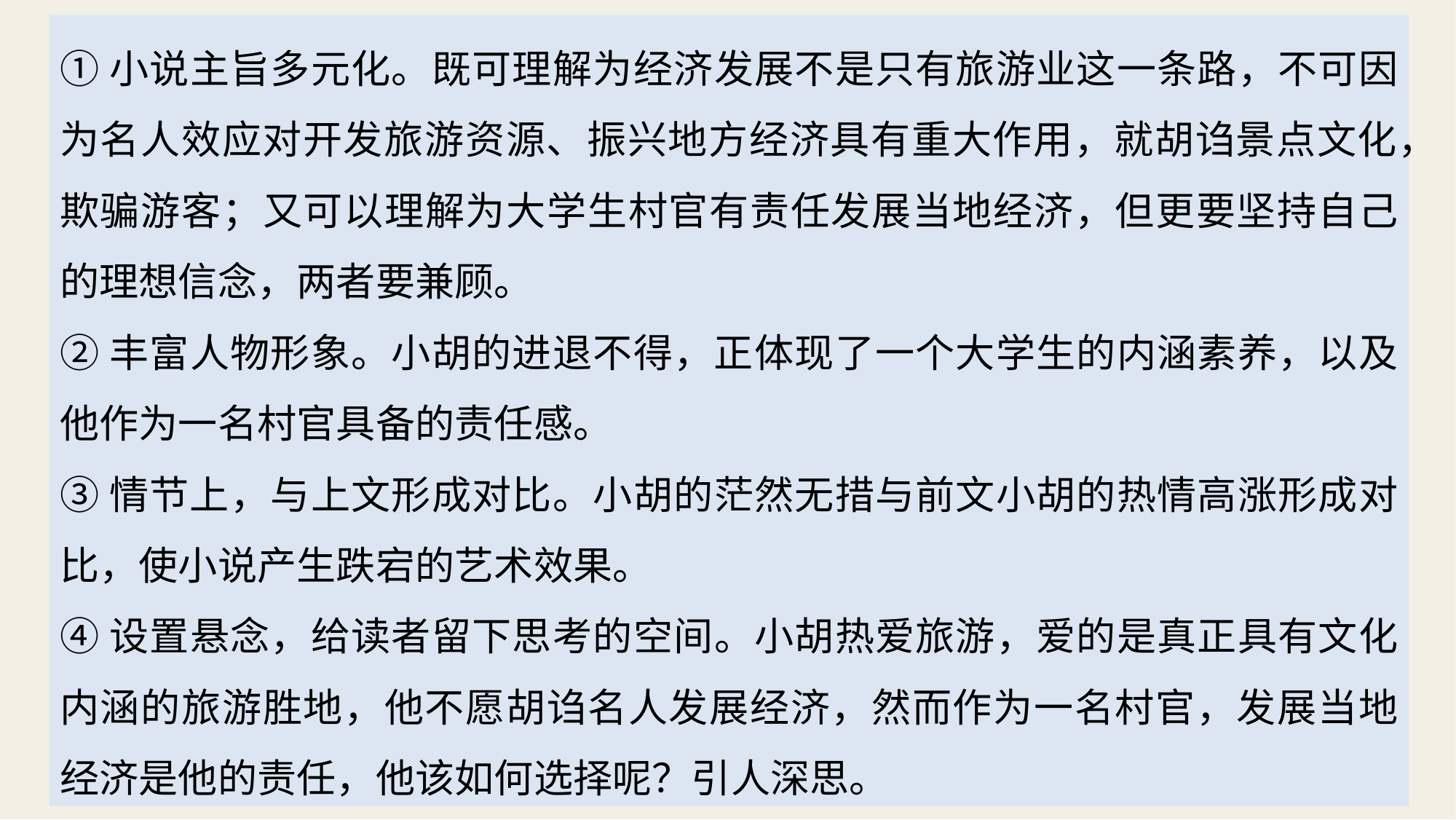

①小说主旨多元化。既可理解为经济发展不是只有旅游业这一条路，不可因为名人效应对开发旅游资源、振兴地方经济具有重大作用，就胡诌景点文化，欺骗游客；又可以理解为大学生村官有责任发展当地经济，但更要坚持自己的理想信念，两者要兼顾。
②丰富人物形象。小胡的进退不得，正体现了一个大学生的内涵素养，以及他作为一名村官具备的责任感。
③情节上，与上文形成对比。小胡的茫然无措与前文小胡的热情高涨形成对比，使小说产生跌宕的艺术效果。
④设置悬念，给读者留下思考的空间。小胡热爱旅游，爱的是真正具有文化内涵的旅游胜地，他不愿胡诌名人发展经济，然而作为一名村官，发展当地经济是他的责任，他该如何选择呢？引人深思。